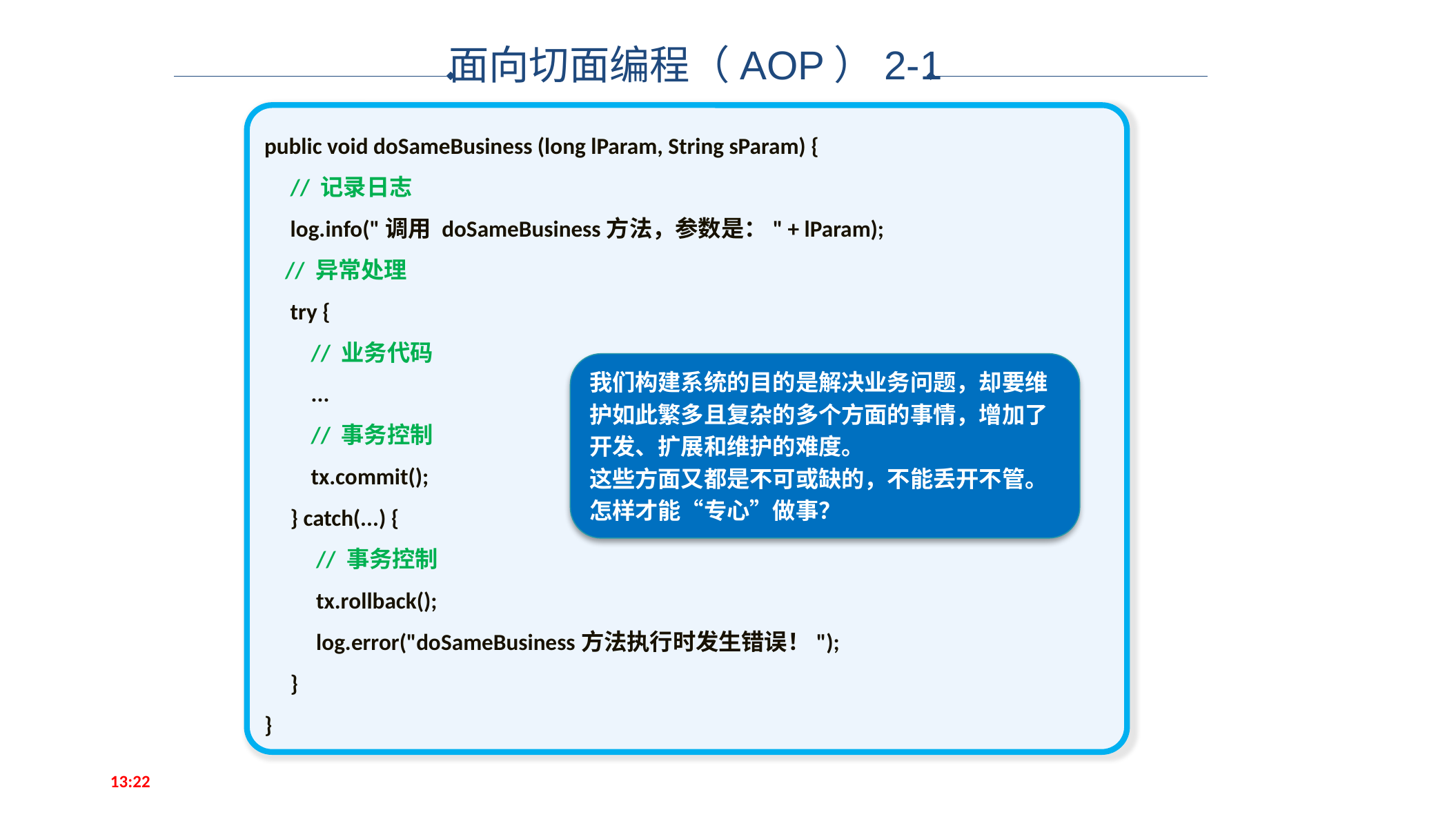

面向切面编程（AOP）2-1
public void doSameBusiness (long lParam, String sParam) {
     // 记录日志
     log.info("调用 doSameBusiness方法，参数是：" + lParam);
    // 异常处理
     try {
         // 业务代码
         ...
         // 事务控制
         tx.commit();
     } catch(...) {
          // 事务控制
          tx.rollback();
          log.error("doSameBusiness方法执行时发生错误！");
     }
}
我们构建系统的目的是解决业务问题，却要维
护如此繁多且复杂的多个方面的事情，增加了
开发、扩展和维护的难度。
这些方面又都是不可或缺的，不能丢开不管。
怎样才能“专心”做事？
13:22